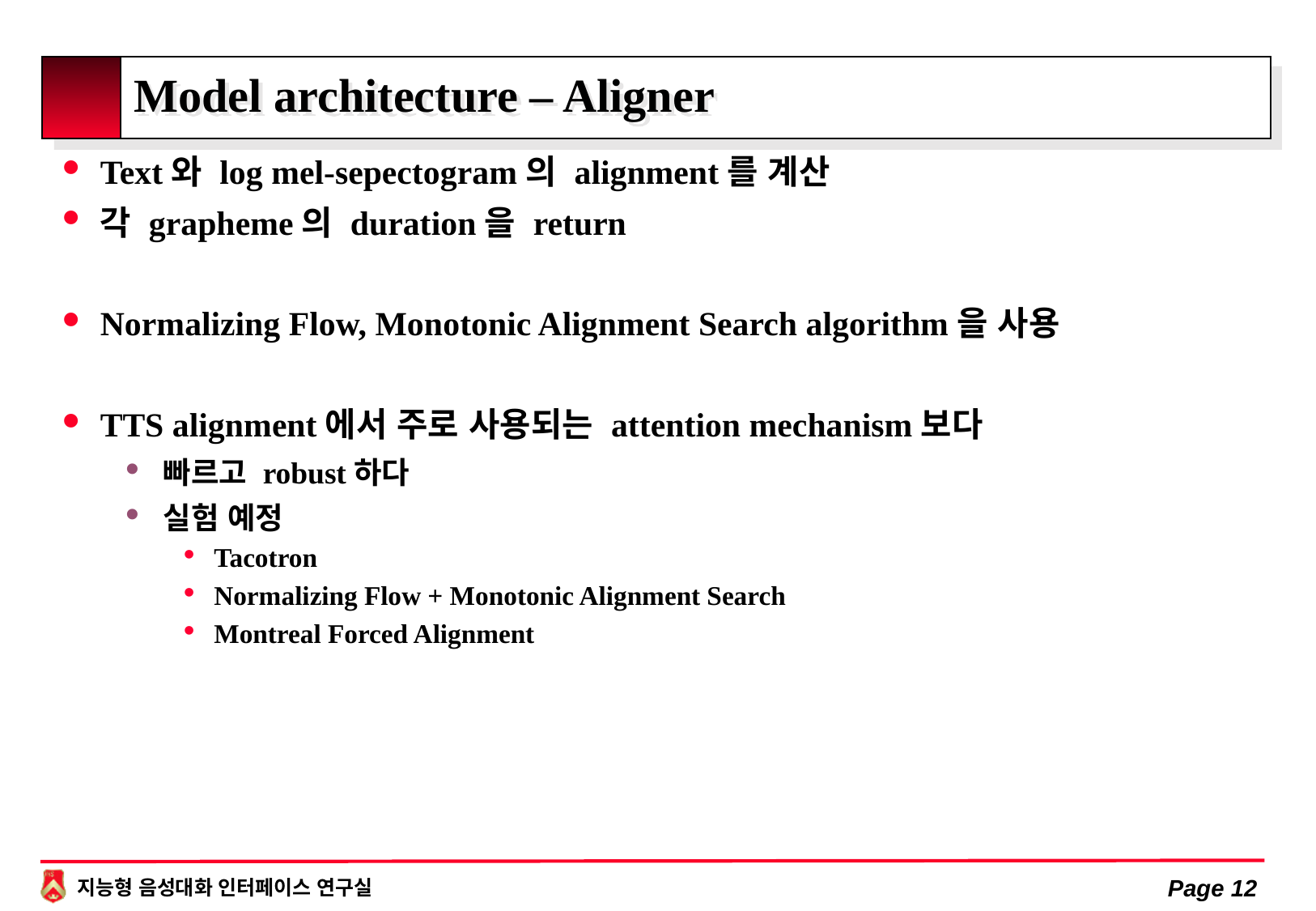

# Model architecture – Aligner

Text와 log mel-sepectogram의 alignment를 계산
각 grapheme의 duration을 return

Normalizing Flow, Monotonic Alignment Search algorithm을 사용

TTS alignment에서 주로 사용되는 attention mechanism보다
빠르고 robust하다
실험 예정
Tacotron
Normalizing Flow + Monotonic Alignment Search
Montreal Forced Alignment

Page 12